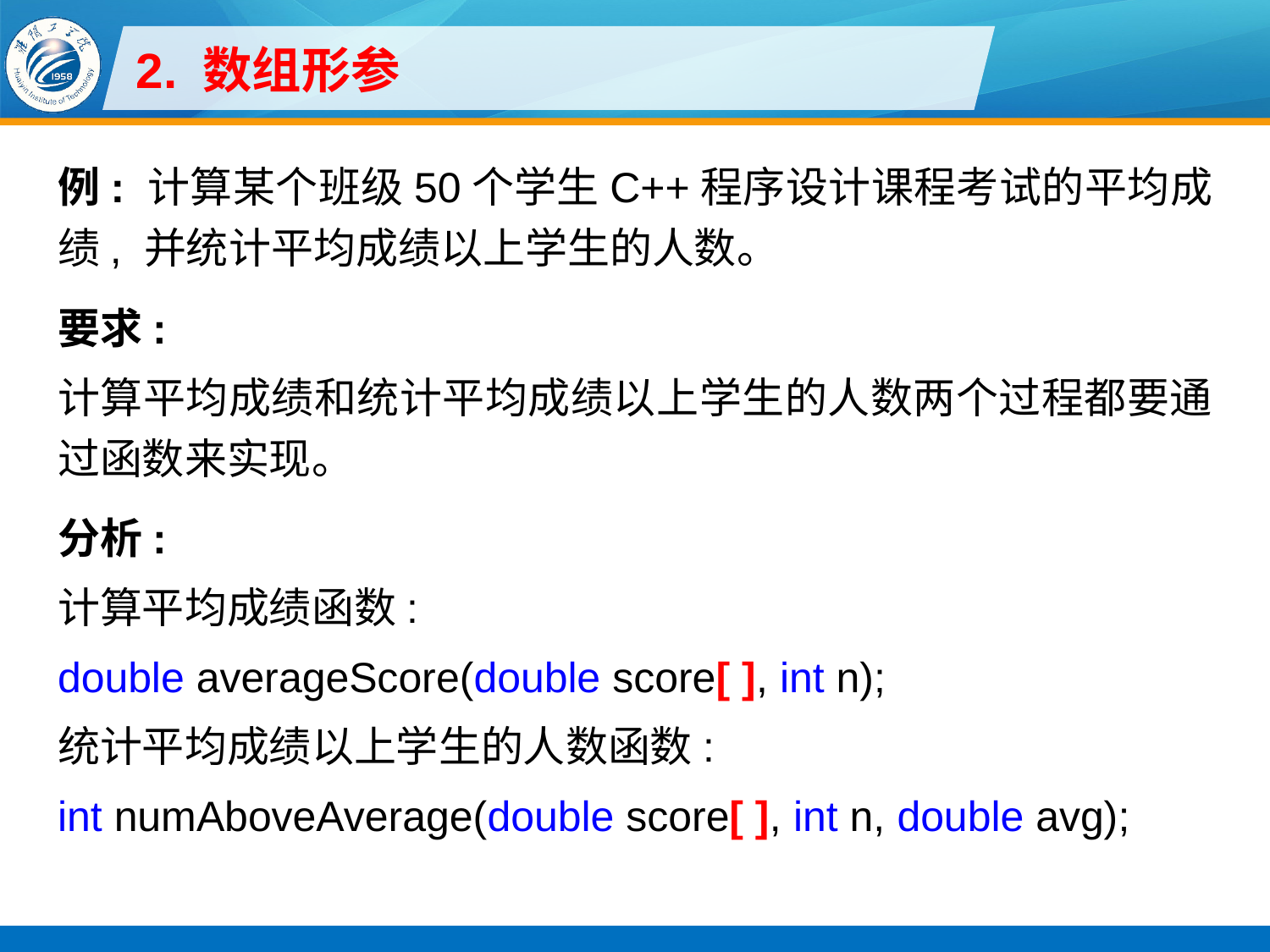

# 2. 数组形参
例: 计算某个班级50个学生C++程序设计课程考试的平均成绩, 并统计平均成绩以上学生的人数。
要求:
计算平均成绩和统计平均成绩以上学生的人数两个过程都要通过函数来实现。
分析:
计算平均成绩函数:
double averageScore(double score[ ], int n);
统计平均成绩以上学生的人数函数:
int numAboveAverage(double score[ ], int n, double avg);